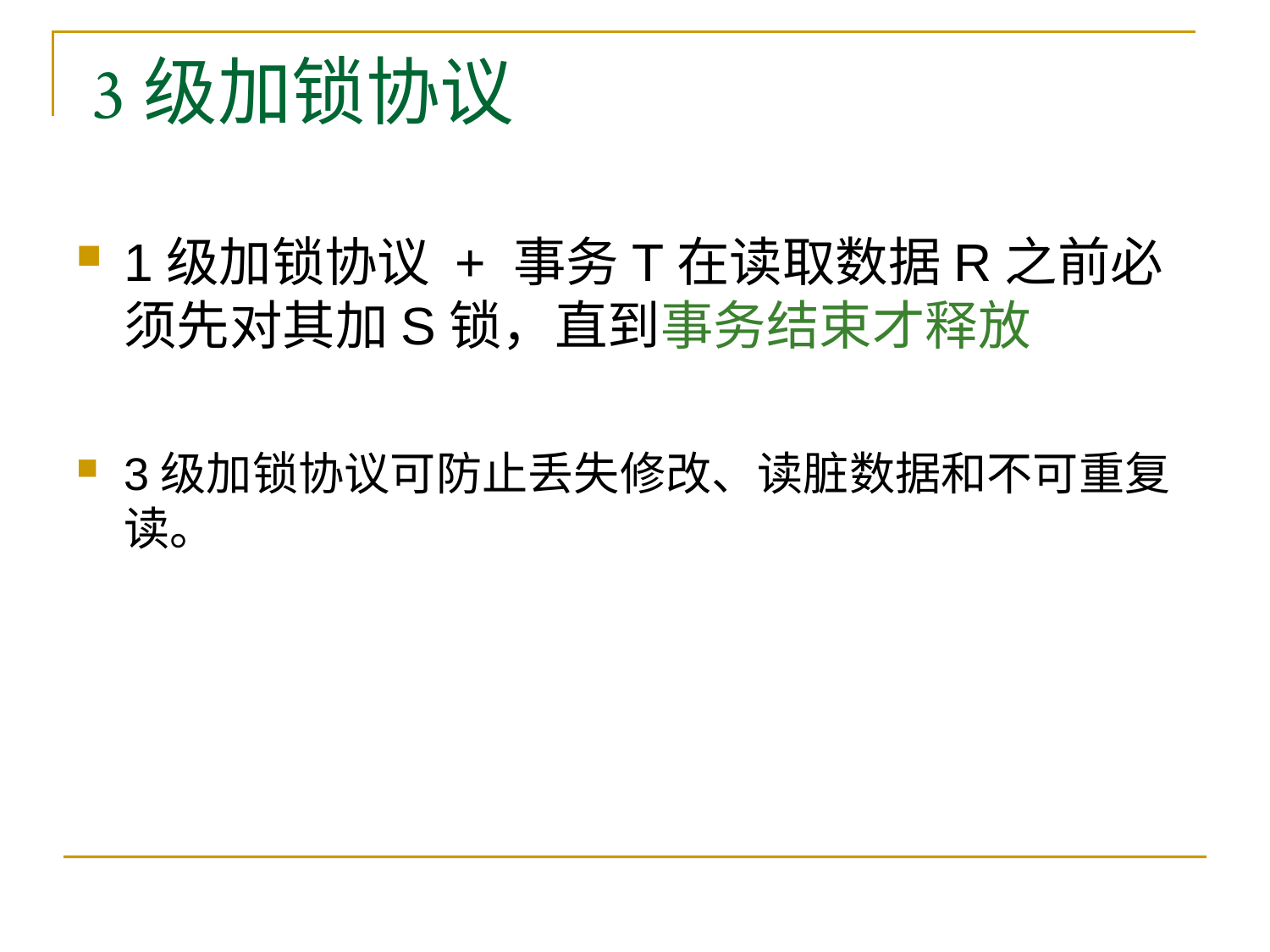

# 3级加锁协议
1级加锁协议 + 事务T在读取数据R之前必须先对其加S锁，直到事务结束才释放

3级加锁协议可防止丢失修改、读脏数据和不可重复读。